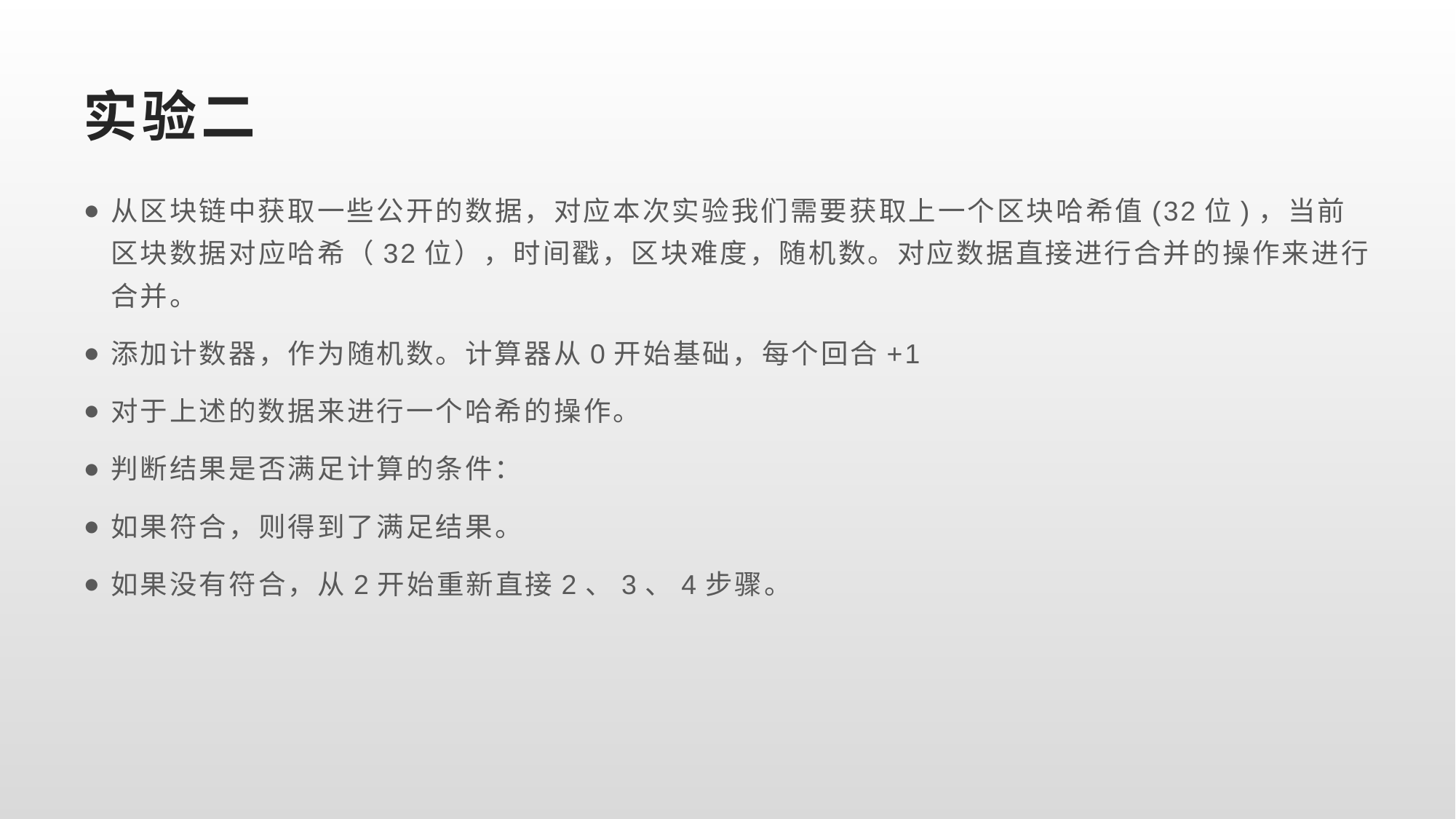

# 实验二
从区块链中获取一些公开的数据，对应本次实验我们需要获取上一个区块哈希值(32位)，当前区块数据对应哈希（32位），时间戳，区块难度，随机数。对应数据直接进行合并的操作来进行合并。
添加计数器，作为随机数。计算器从0开始基础，每个回合+1
对于上述的数据来进行一个哈希的操作。
判断结果是否满足计算的条件：
如果符合，则得到了满足结果。
如果没有符合，从2开始重新直接2、3、4步骤。